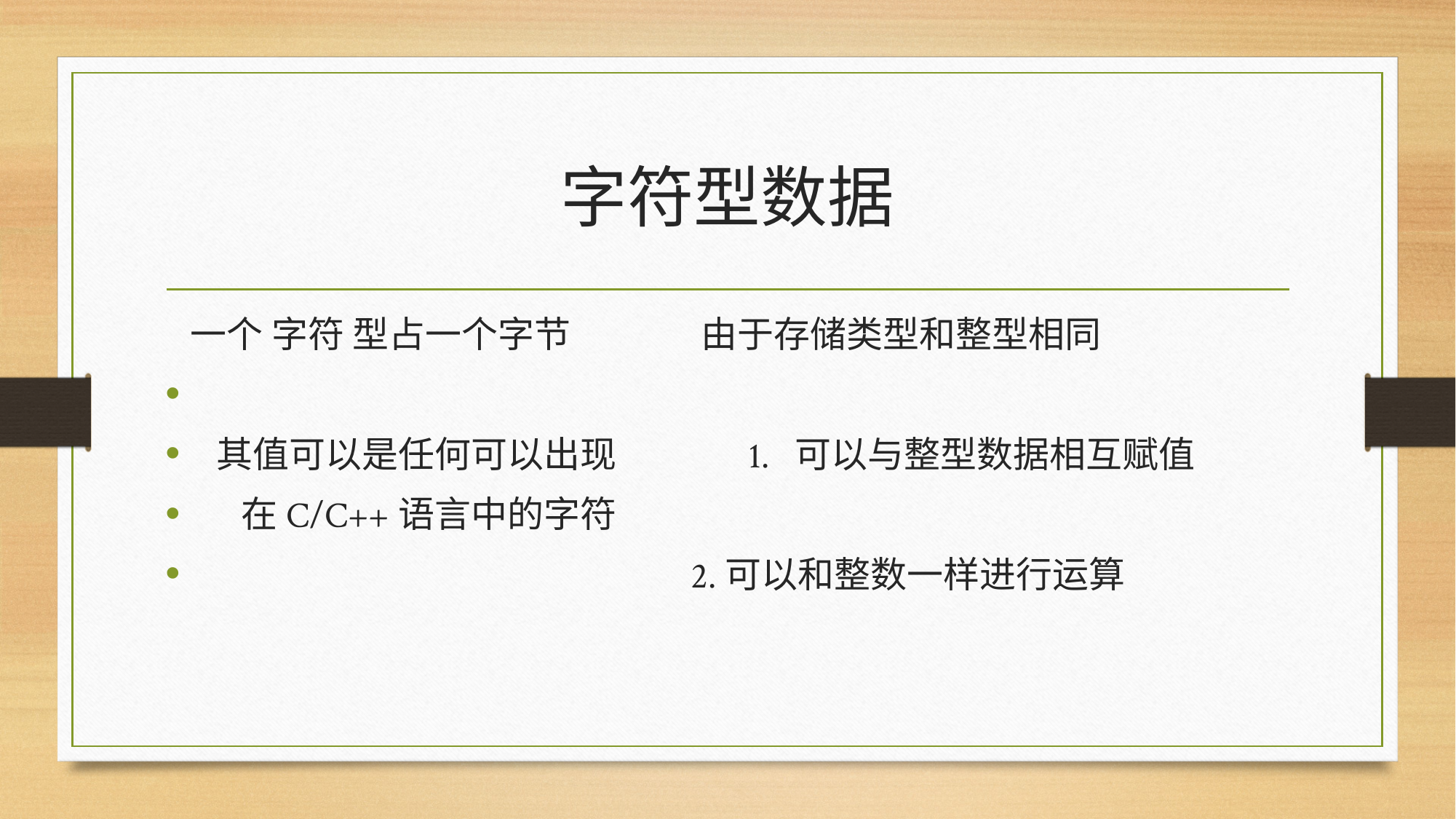

# 字符型数据
  一个 字符 型占一个字节                由于存储类型和整型相同

 其值可以是任何可以出现               1.  可以与整型数据相互赋值
    在C/C++语言中的字符
                                                            2.可以和整数一样进行运算